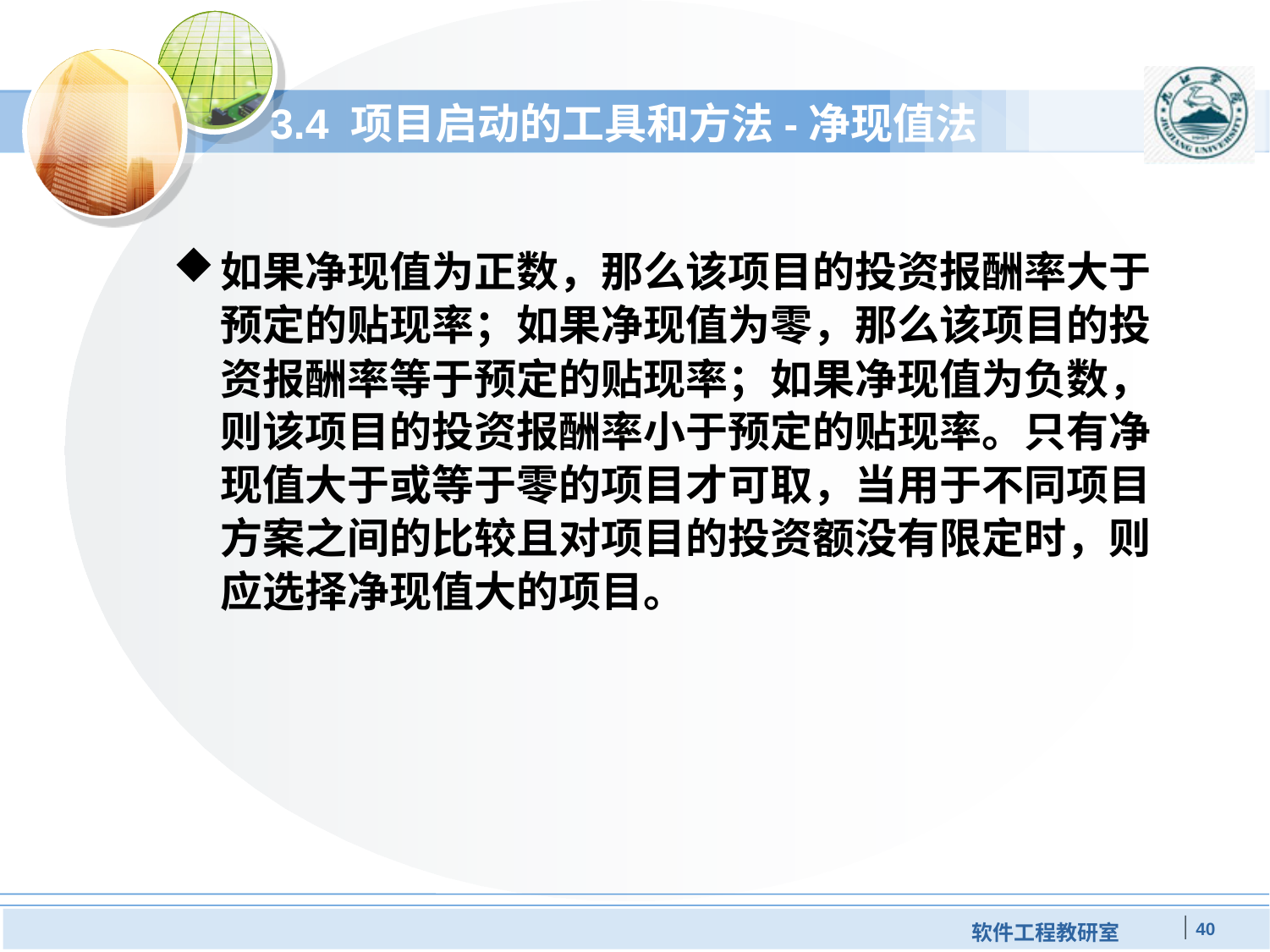

3.4 项目启动的工具和方法-净现值法
如果净现值为正数，那么该项目的投资报酬率大于预定的贴现率；如果净现值为零，那么该项目的投资报酬率等于预定的贴现率；如果净现值为负数，则该项目的投资报酬率小于预定的贴现率。只有净现值大于或等于零的项目才可取，当用于不同项目方案之间的比较且对项目的投资额没有限定时，则应选择净现值大的项目。